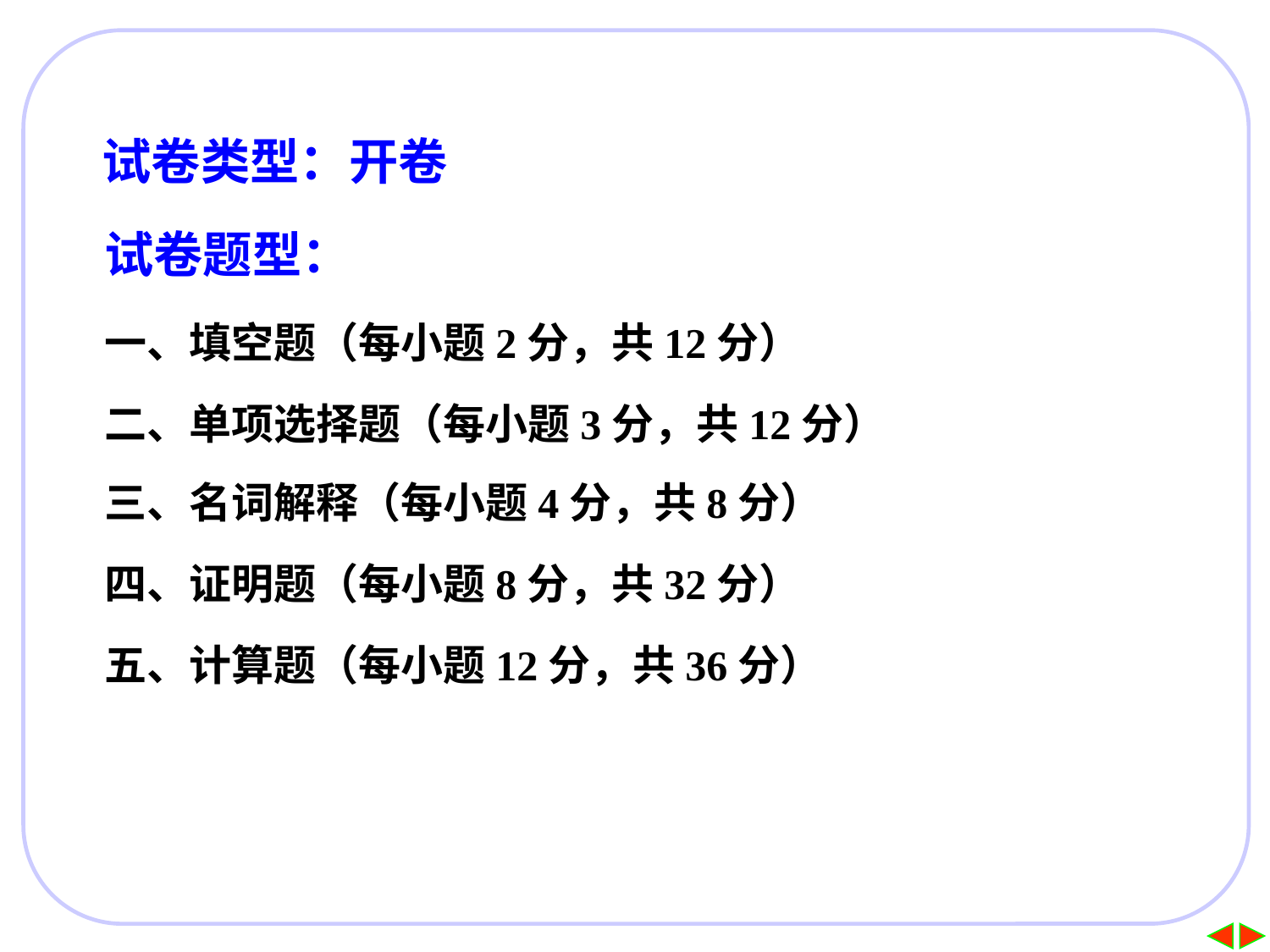

试卷类型：开卷
试卷题型：

一、填空题（每小题2分，共12分）

二、单项选择题（每小题3分，共12分）

三、名词解释（每小题4分，共8分）

四、证明题（每小题8分，共32分）

五、计算题（每小题12分，共36分）